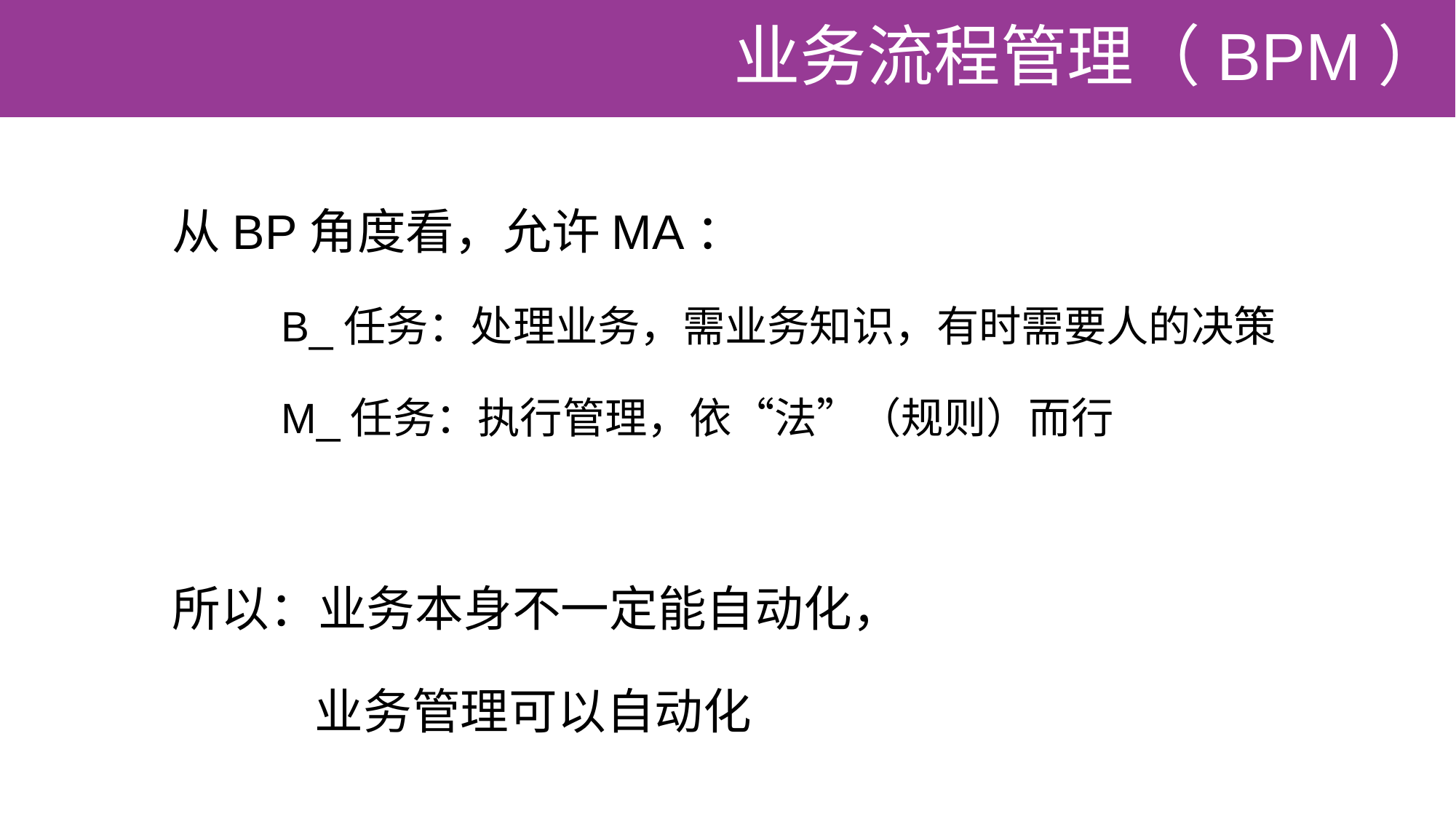

业务流程管理（BPM）
从BP角度看，允许MA：
	B_任务：处理业务，需业务知识，有时需要人的决策
	M_任务：执行管理，依“法”（规则）而行

所以：业务本身不一定能自动化，
	  业务管理可以自动化